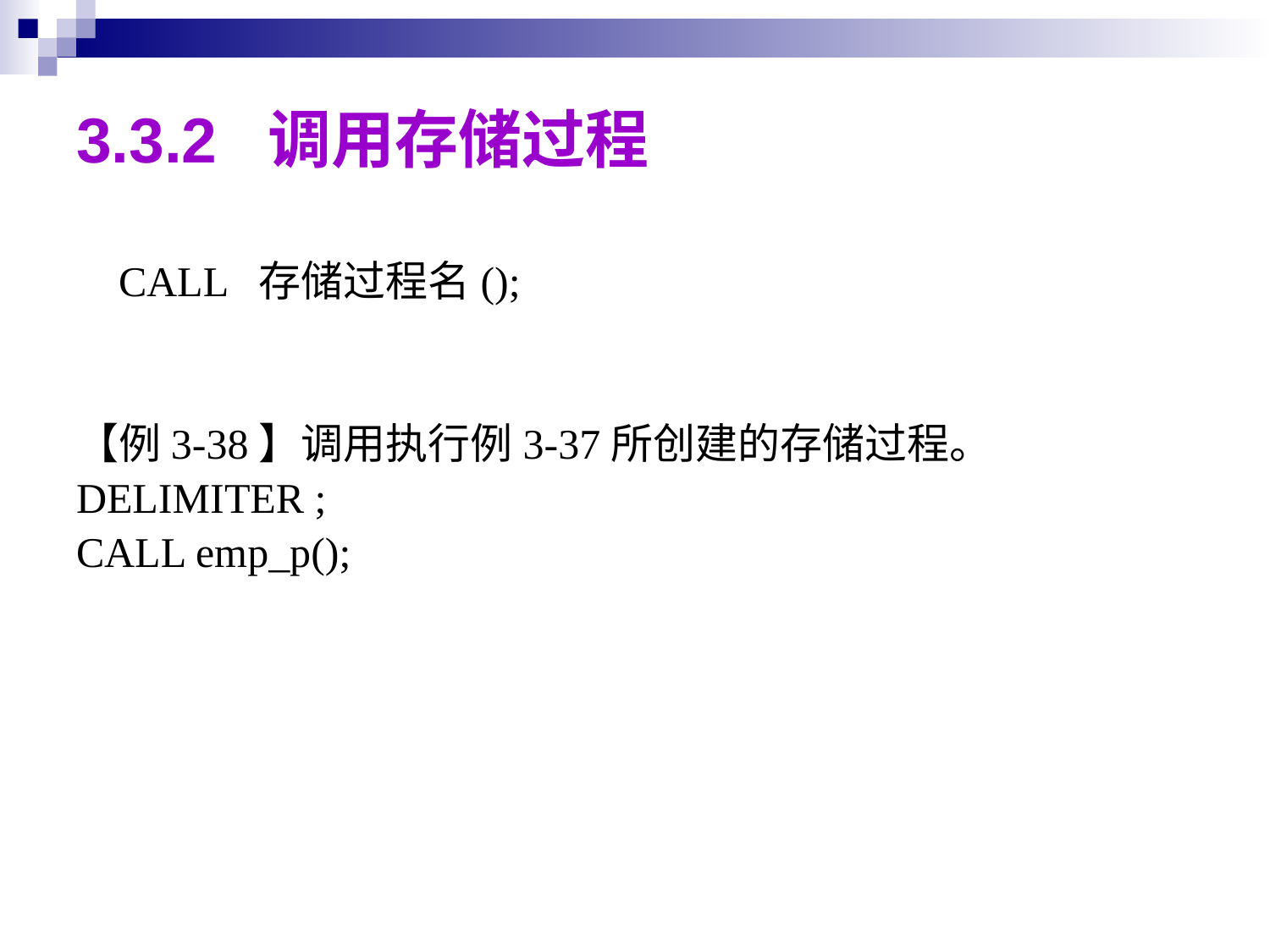

# 3.3.2  调用存储过程
    CALL  存储过程名();

【例3-38】调用执行例3-37所创建的存储过程。
DELIMITER ;
CALL emp_p();